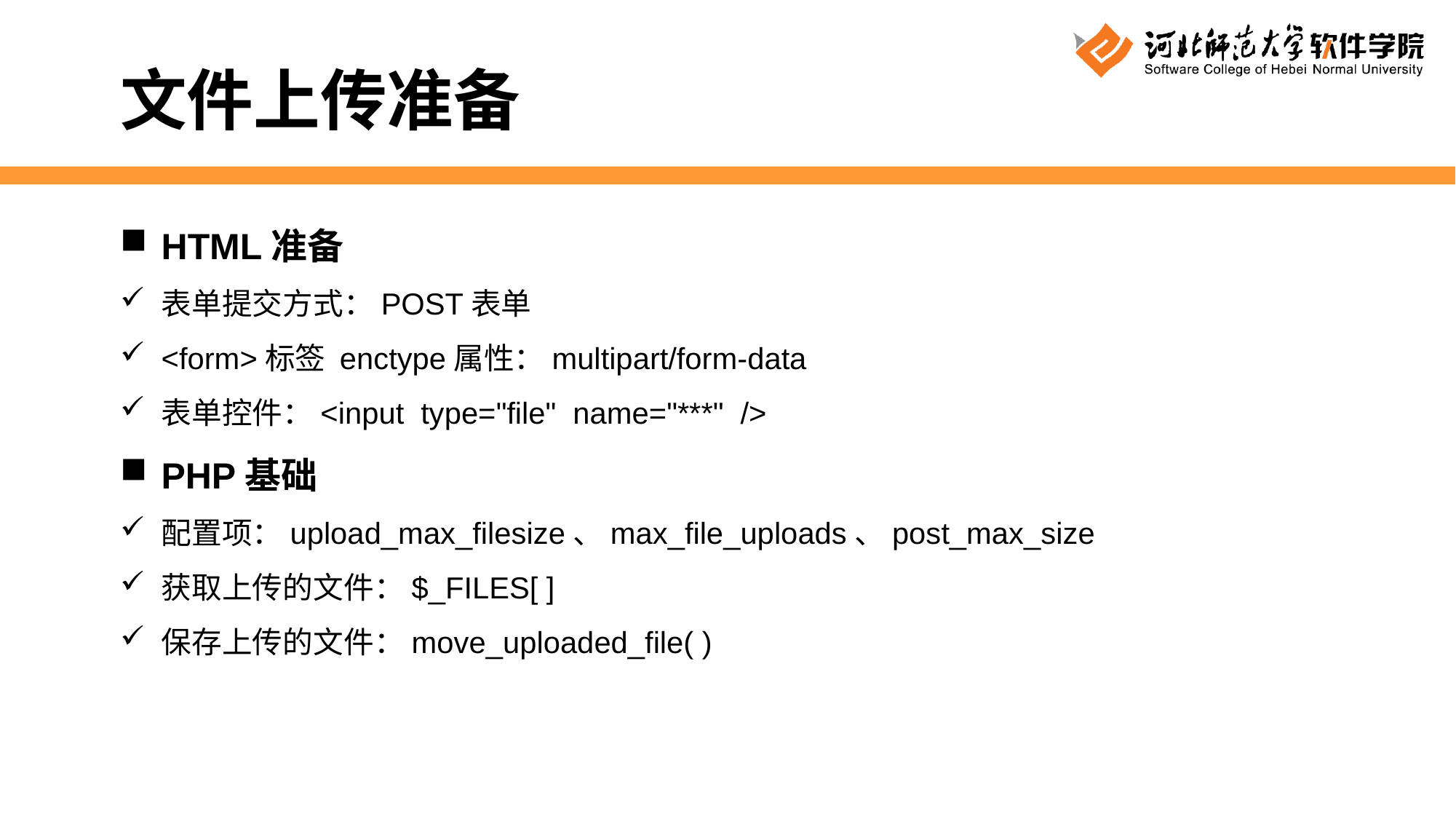

文件上传准备
HTML准备
表单提交方式：POST表单
<form>标签 enctype属性：multipart/form-data
表单控件：<input  type="file"  name="***"  />
PHP基础
配置项：upload_max_filesize、max_file_uploads、post_max_size
获取上传的文件：$_FILES[ ]
保存上传的文件：move_uploaded_file( )